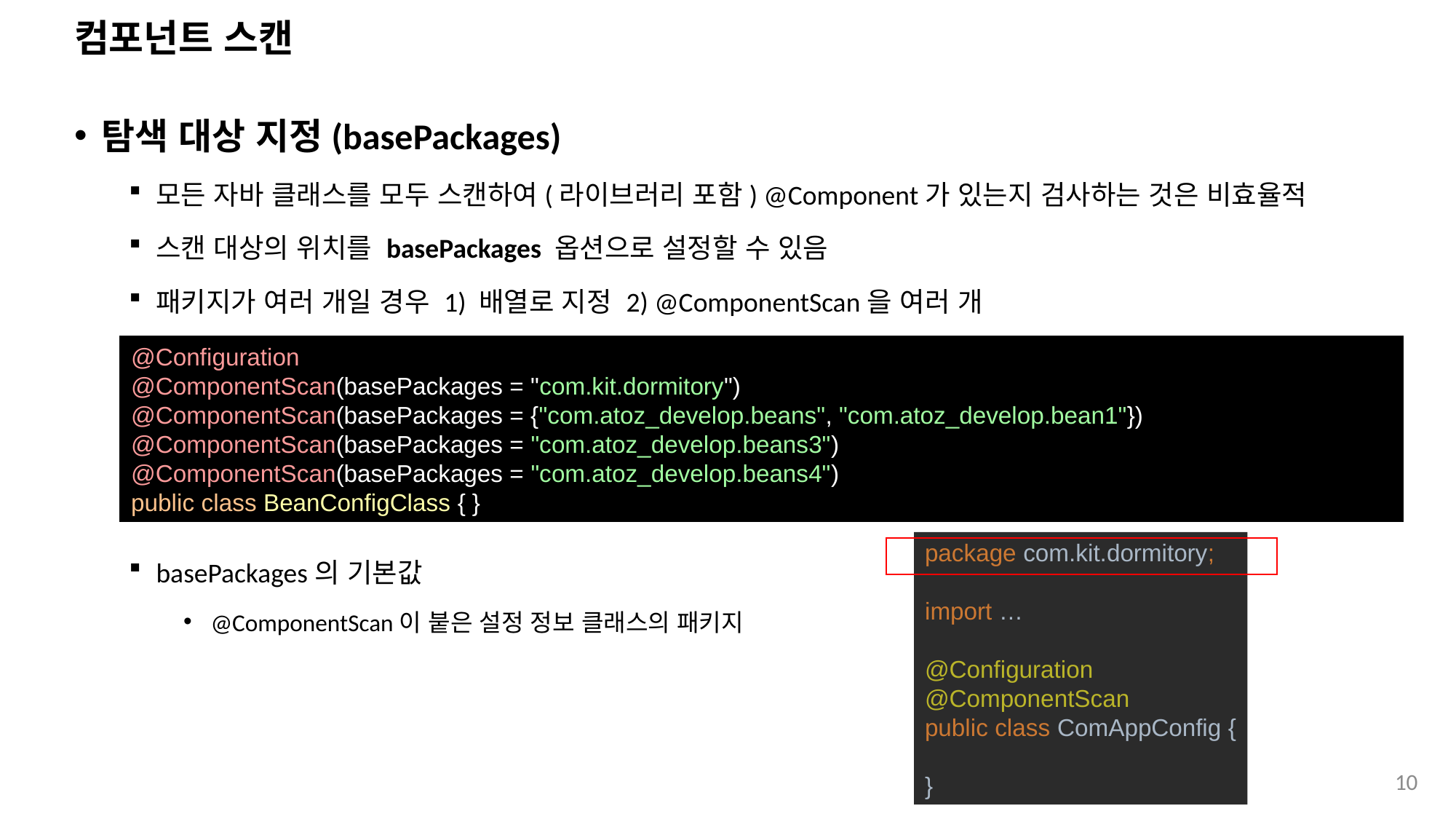

# 컴포넌트 스캔
탐색 대상 지정(basePackages)
모든 자바 클래스를 모두 스캔하여(라이브러리 포함) @Component가 있는지 검사하는 것은 비효율적
스캔 대상의 위치를 basePackages 옵션으로 설정할 수 있음
패키지가 여러 개일 경우 1) 배열로 지정 2) @ComponentScan을 여러 개

basePackages의 기본값
@ComponentScan이 붙은 설정 정보 클래스의 패키지

@Configuration
@ComponentScan(basePackages = "com.kit.dormitory")
@ComponentScan(basePackages = {"com.atoz_develop.beans", "com.atoz_develop.bean1"}) @ComponentScan(basePackages = "com.atoz_develop.beans3")
@ComponentScan(basePackages = "com.atoz_develop.beans4")
public class BeanConfigClass { }
package com.kit.dormitory;
import …
@Configuration
@ComponentScan
public class ComAppConfig {
}

10